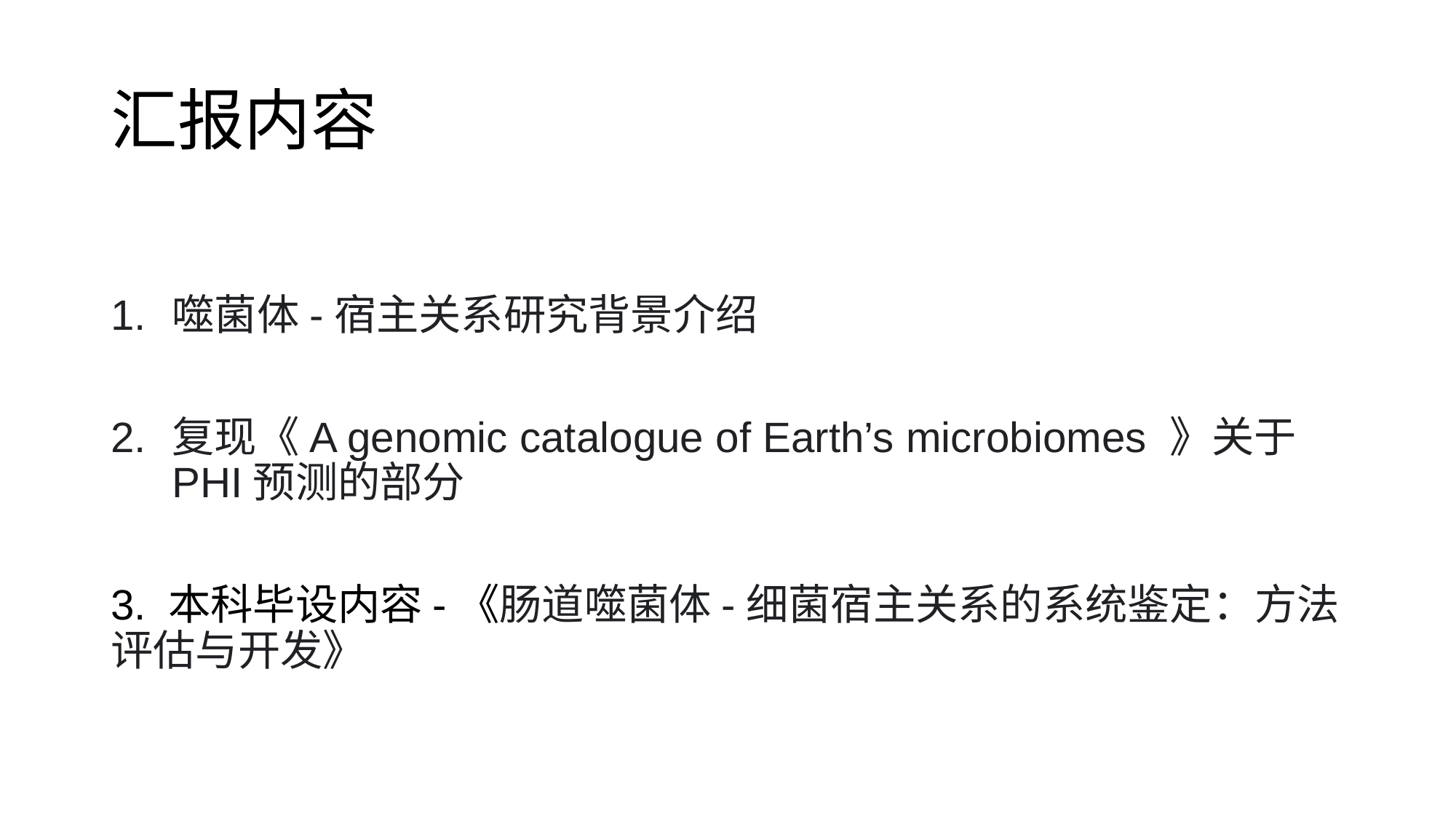

# 汇报内容

噬菌体-宿主关系研究背景介绍

复现《A genomic catalogue of Earth’s microbiomes 》关于PHI预测的部分

3. 本科毕设内容-《肠道噬菌体-细菌宿主关系的系统鉴定：方法评估与开发》